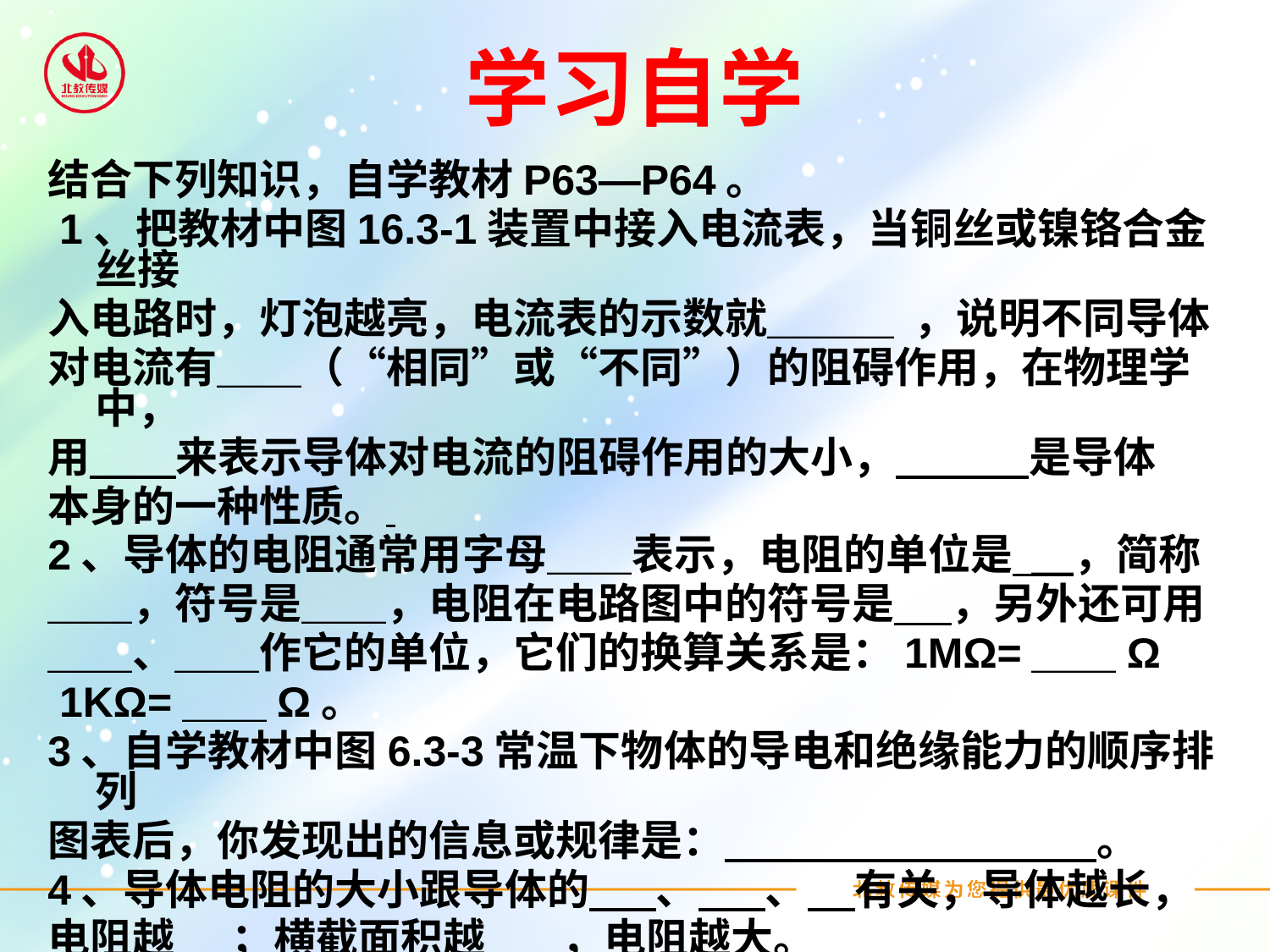

学习自学
结合下列知识，自学教材P63—P64。
 1、把教材中图16.3-1装置中接入电流表，当铜丝或镍铬合金丝接
入电路时，灯泡越亮，电流表的示数就＿＿＿  ，说明不同导体
对电流有＿＿（“相同”或“不同”）的阻碍作用，在物理学中，
用         来表示导体对电流的阻碍作用的大小，              是导体
本身的一种性质。
2、导体的电阻通常用字母＿＿表示，电阻的单位是  ＿，简称
＿＿，符号是＿＿，电阻在电路图中的符号是      ，另外还可用
＿＿、＿＿作它的单位，它们的换算关系是：1MΩ=＿＿Ω
 1KΩ=＿＿Ω。
3、自学教材中图6.3-3常温下物体的导电和绝缘能力的顺序排列
图表后，你发现出的信息或规律是：                                       。
4、导体电阻的大小跟导体的       、       、     有关，导体越长，
电阻越      ；横截面积越        ，电阻越大。